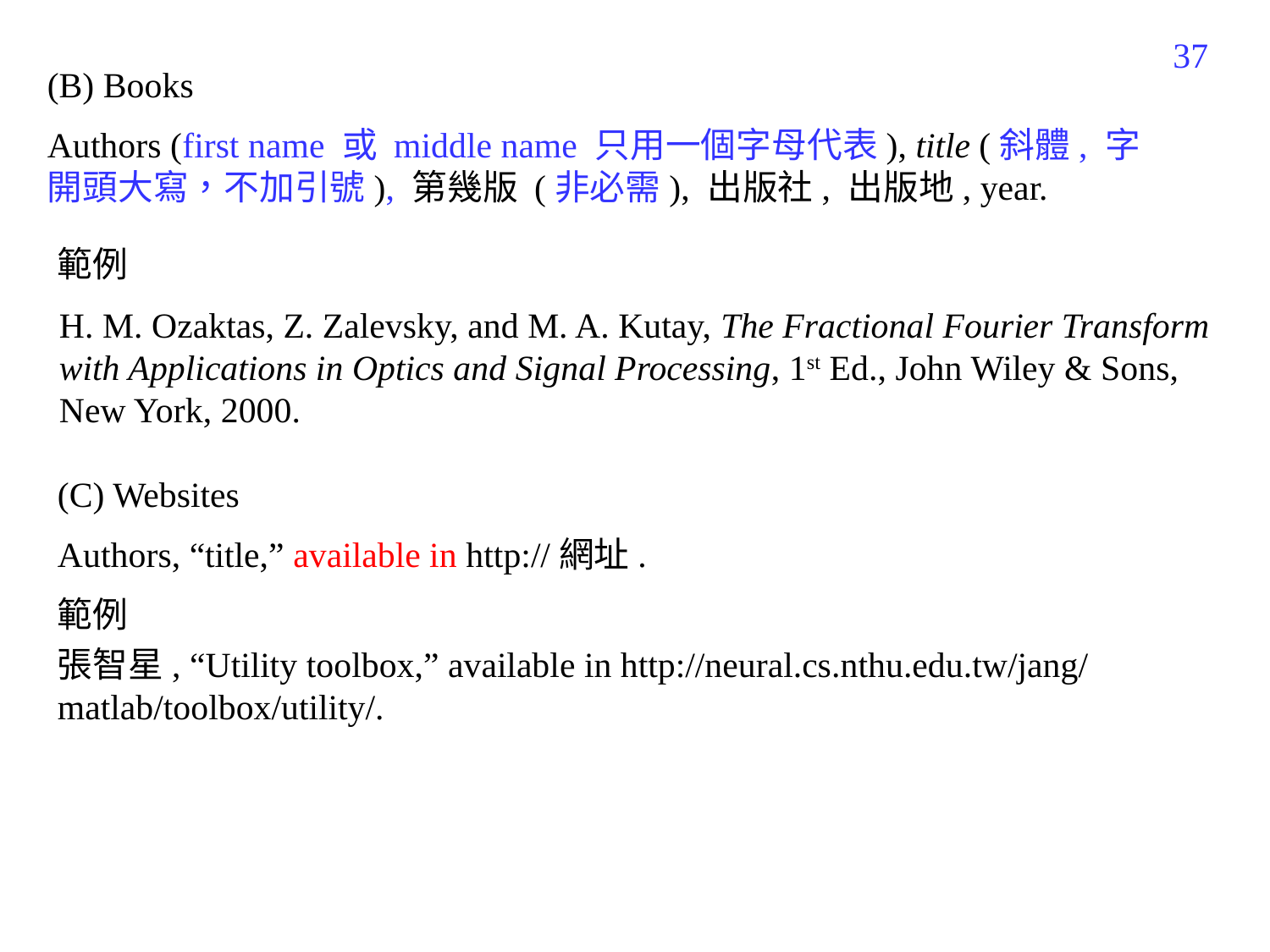

37
(B) Books
Authors (first name 或 middle name 只用一個字母代表), title (斜體, 字開頭大寫，不加引號), 第幾版 (非必需), 出版社, 出版地, year.
範例
H. M. Ozaktas, Z. Zalevsky, and M. A. Kutay, The Fractional Fourier Transform
with Applications in Optics and Signal Processing, 1st Ed., John Wiley & Sons,
New York, 2000.
(C) Websites
Authors, “title,” available in http://網址.
範例
張智星, “Utility toolbox,” available in http://neural.cs.nthu.edu.tw/jang/ matlab/toolbox/utility/.